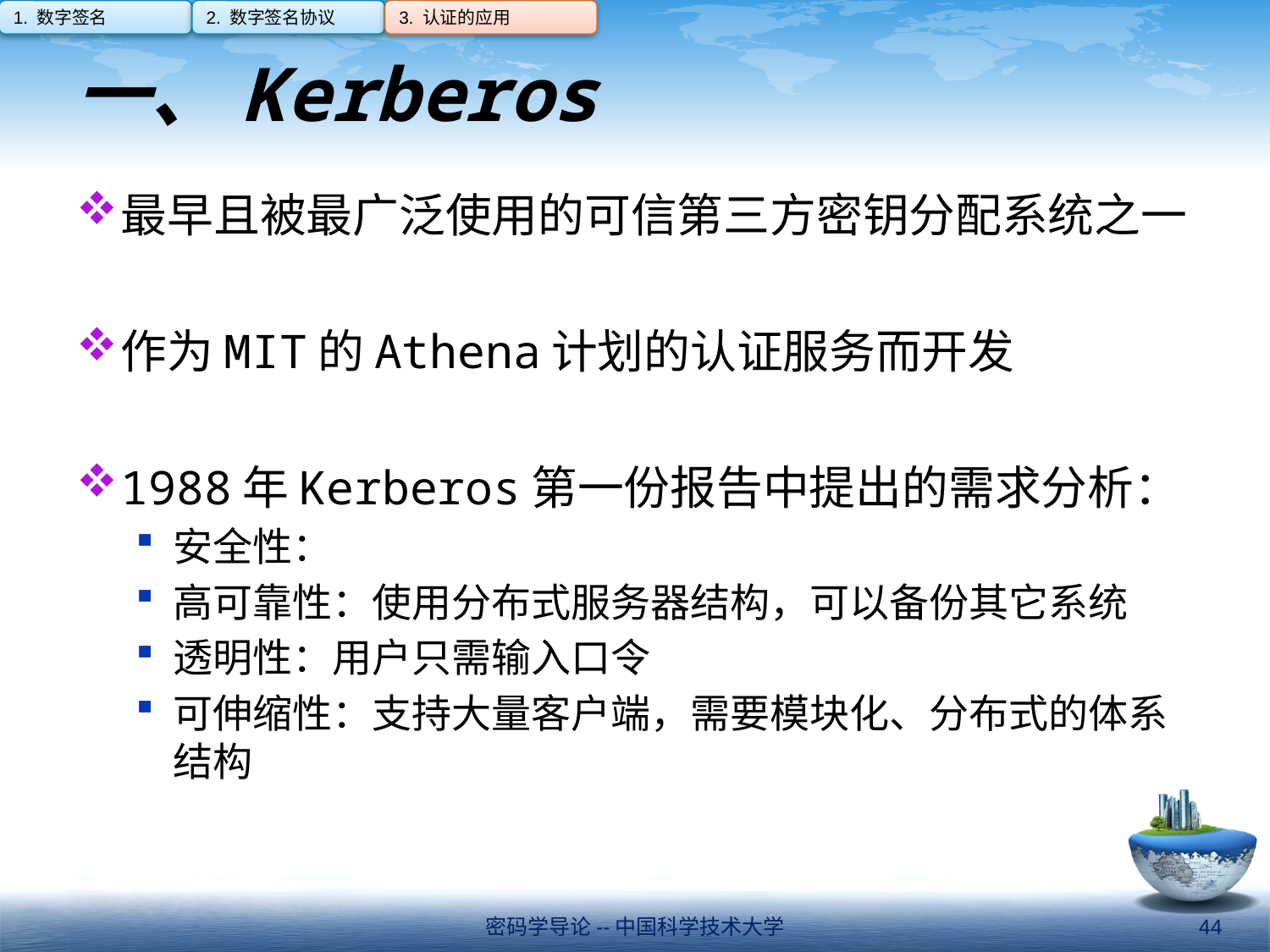

1. 数字签名
2. 数字签名协议
3. 认证的应用
# 一、Kerberos
最早且被最广泛使用的可信第三方密钥分配系统之一

作为MIT的Athena计划的认证服务而开发

1988年Kerberos第一份报告中提出的需求分析：
安全性：
高可靠性：使用分布式服务器结构，可以备份其它系统
透明性：用户只需输入口令
可伸缩性：支持大量客户端，需要模块化、分布式的体系结构
密码学导论--中国科学技术大学
44